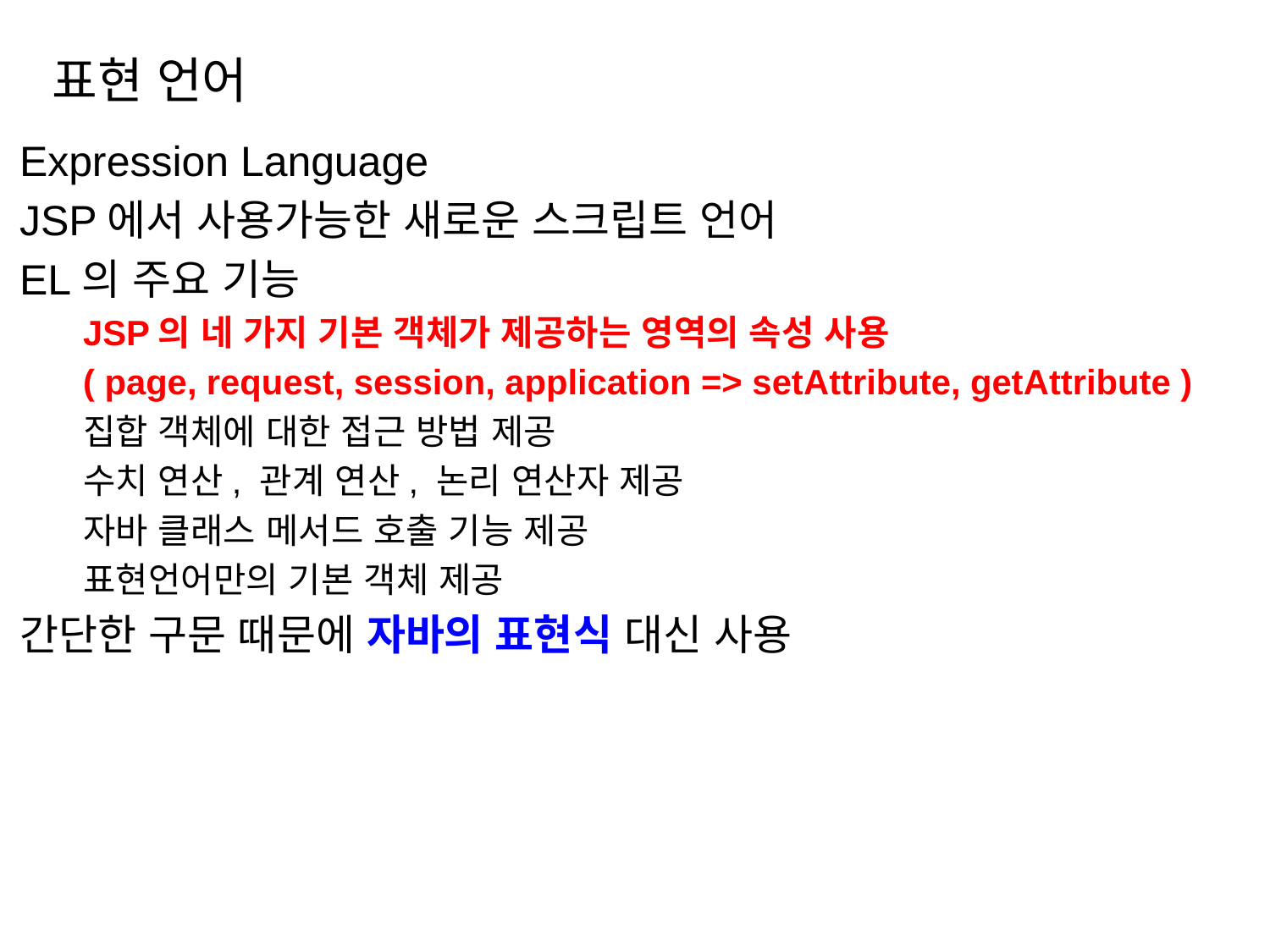

# 표현 언어
Expression Language
JSP에서 사용가능한 새로운 스크립트 언어
EL의 주요 기능
JSP의 네 가지 기본 객체가 제공하는 영역의 속성 사용
( page, request, session, application => setAttribute, getAttribute )
집합 객체에 대한 접근 방법 제공
수치 연산, 관계 연산, 논리 연산자 제공
자바 클래스 메서드 호출 기능 제공
표현언어만의 기본 객체 제공
간단한 구문 때문에 자바의 표현식 대신 사용